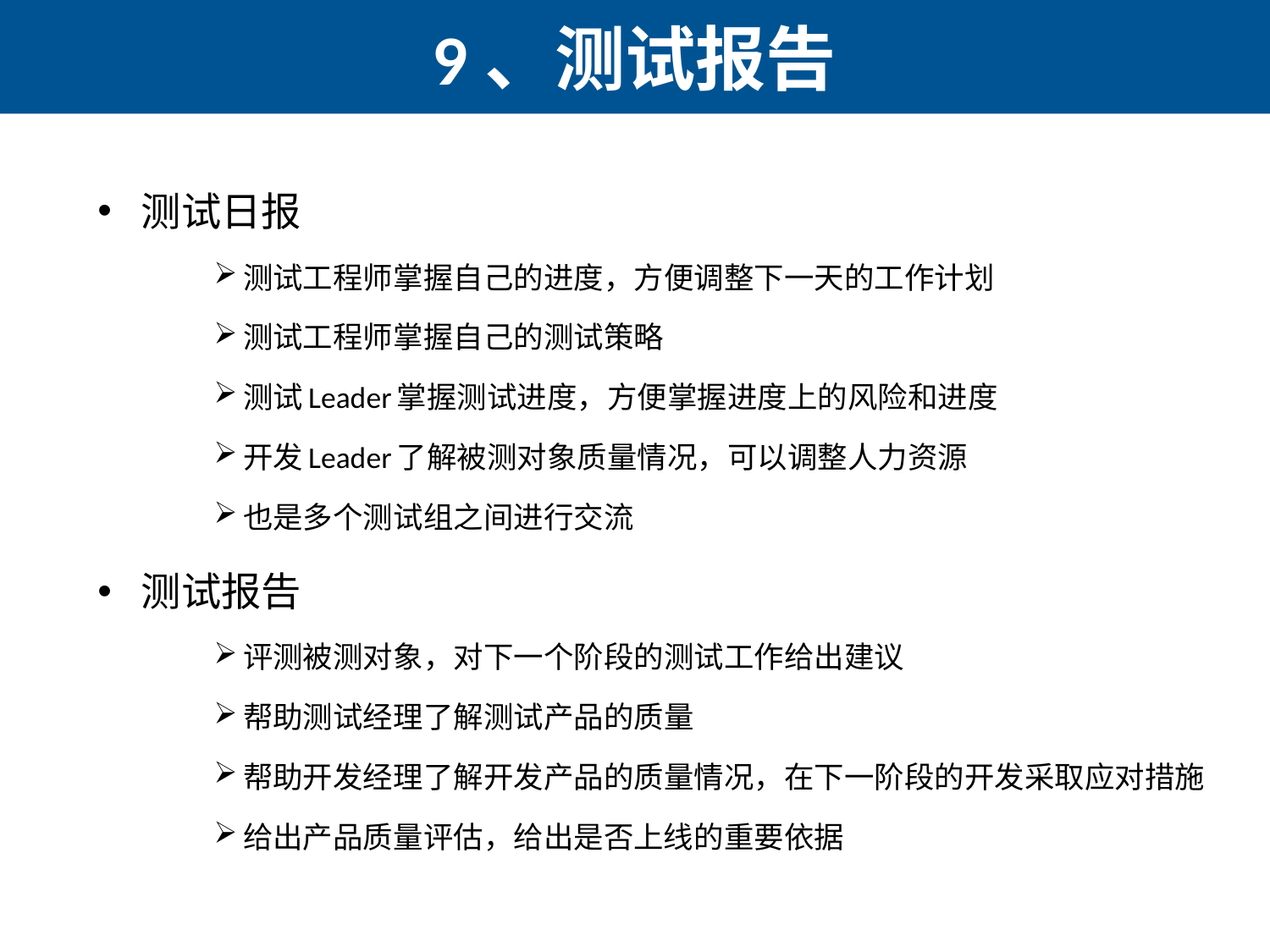

# 9、测试报告
测试日报
测试工程师掌握自己的进度，方便调整下一天的工作计划
测试工程师掌握自己的测试策略
测试Leader掌握测试进度，方便掌握进度上的风险和进度
开发Leader了解被测对象质量情况，可以调整人力资源
也是多个测试组之间进行交流
测试报告
评测被测对象，对下一个阶段的测试工作给出建议
帮助测试经理了解测试产品的质量
帮助开发经理了解开发产品的质量情况，在下一阶段的开发采取应对措施
给出产品质量评估，给出是否上线的重要依据